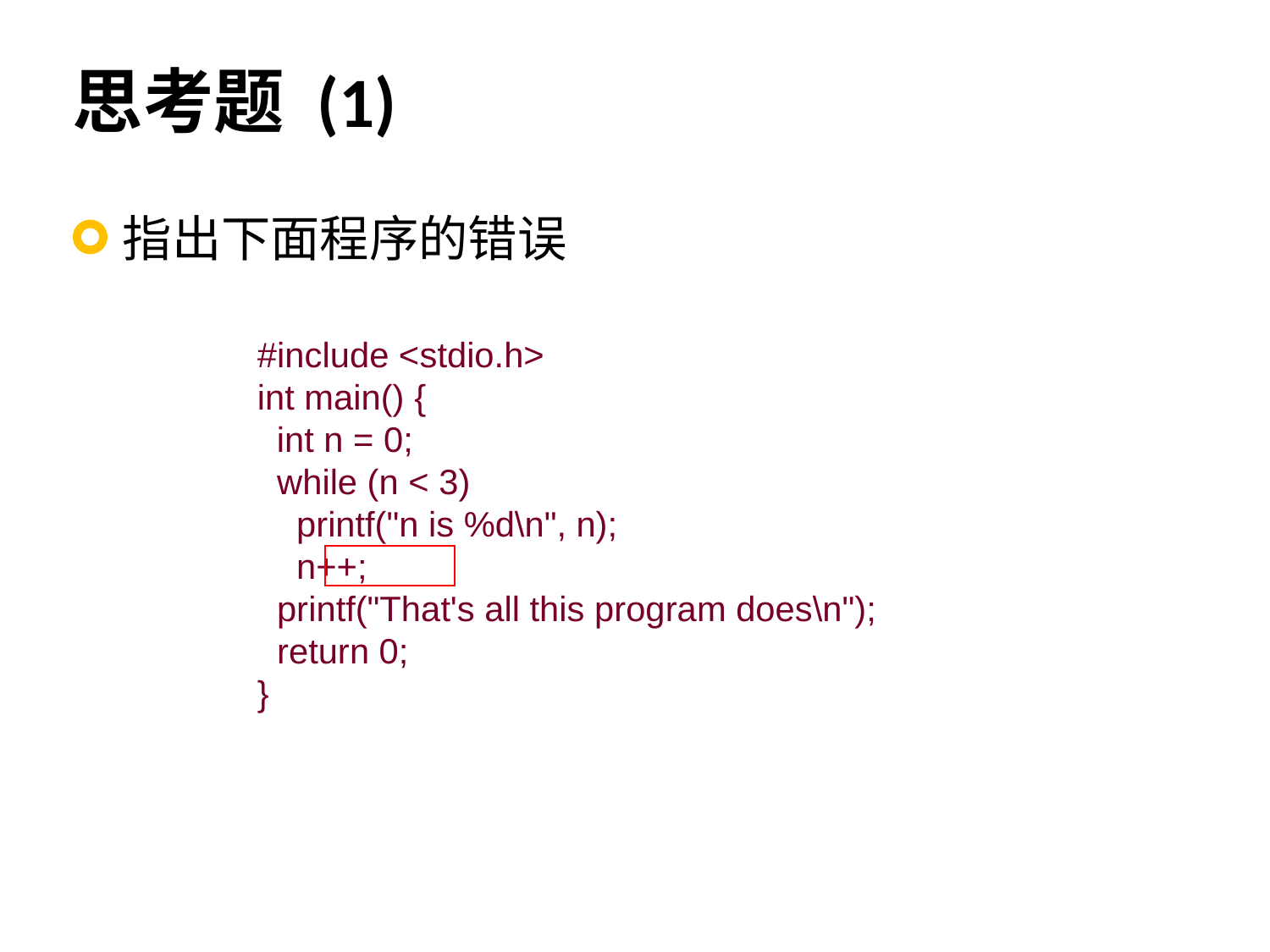

# 思考题 (1)
指出下面程序的错误
#include <stdio.h>
int main() {
  int n = 0;
  while (n < 3)
    printf("n is %d\n", n);
    n++;
  printf("That's all this program does\n");
  return 0;
}